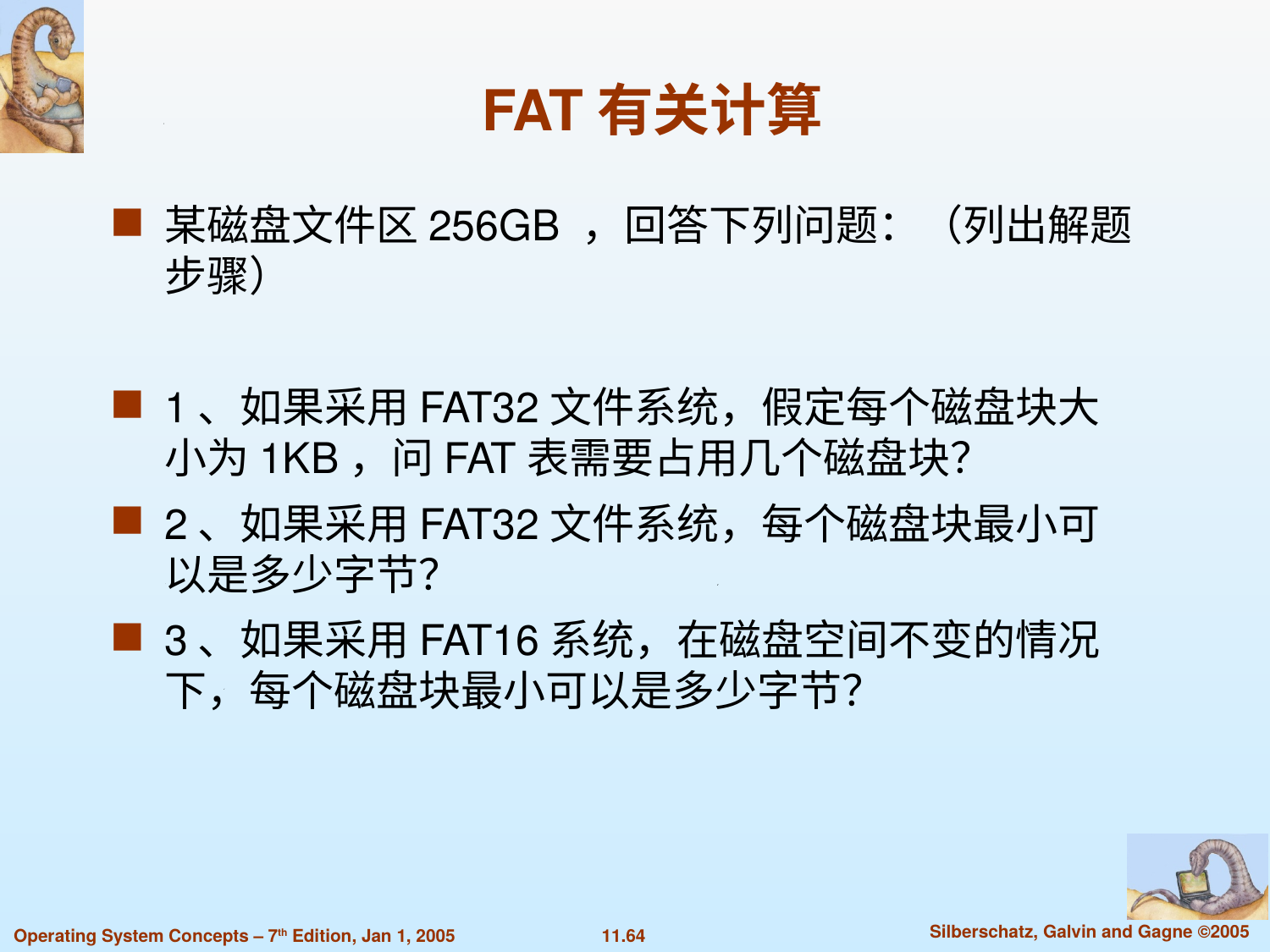

FAT有关计算
某磁盘文件区256GB ，回答下列问题：（列出解题步骤）

1、如果采用FAT32文件系统，假定每个磁盘块大小为1KB，问FAT表需要占用几个磁盘块？
2、如果采用FAT32文件系统，每个磁盘块最小可以是多少字节？
3、如果采用FAT16系统，在磁盘空间不变的情况下，每个磁盘块最小可以是多少字节？